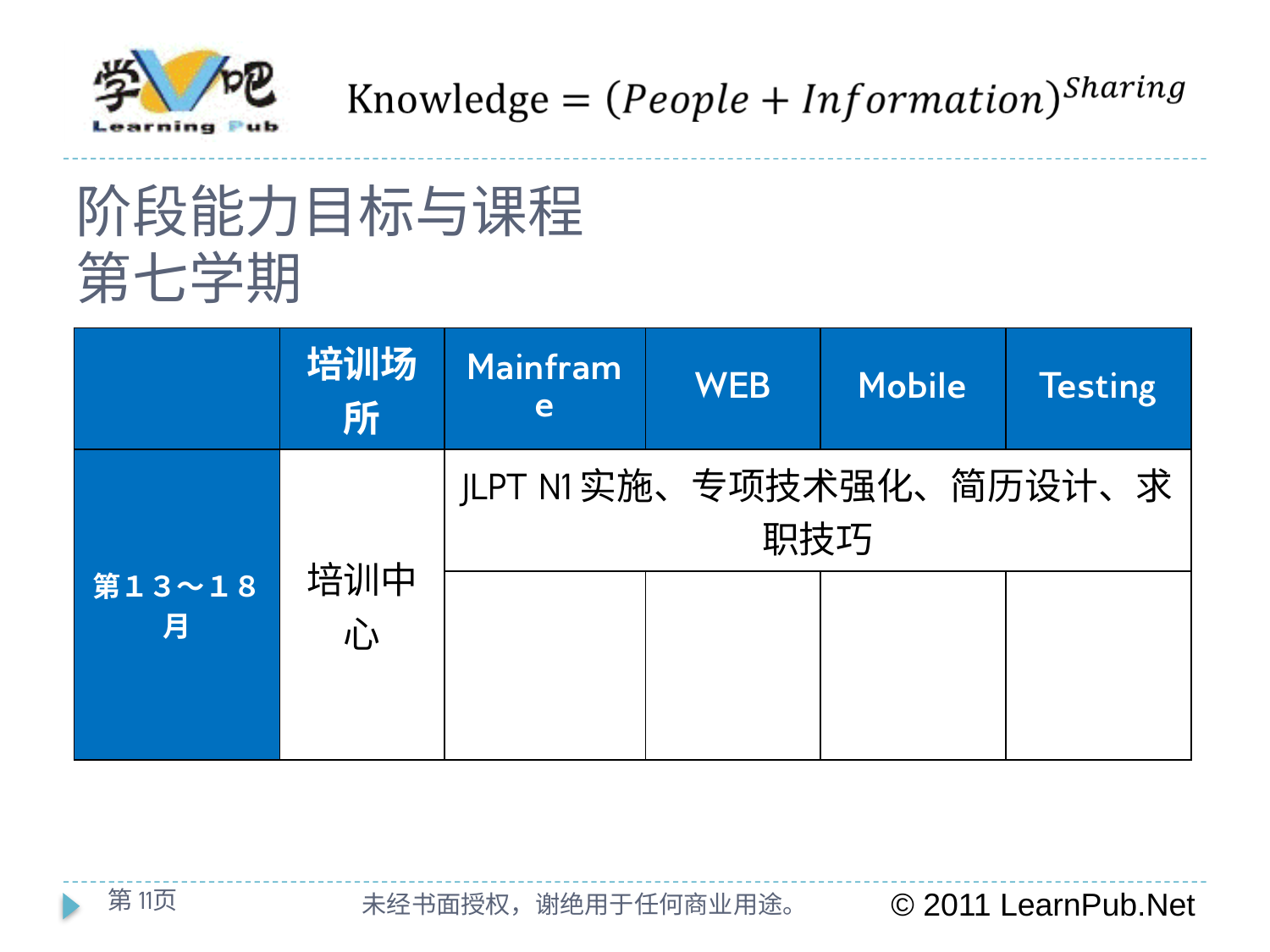

阶段能力目标与课程
第七学期
|  | 培训场所 | Mainframe | WEB | Mobile | Testing |
| --- | --- | --- | --- | --- | --- |
| 第１３～１８月 | 培训中心 | JLPT N1实施、专项技术强化、简历设计、求职技巧 |  |  |  |
|  |  |  |  |  |  |
第11页
未经书面授权，谢绝用于任何商业用途。